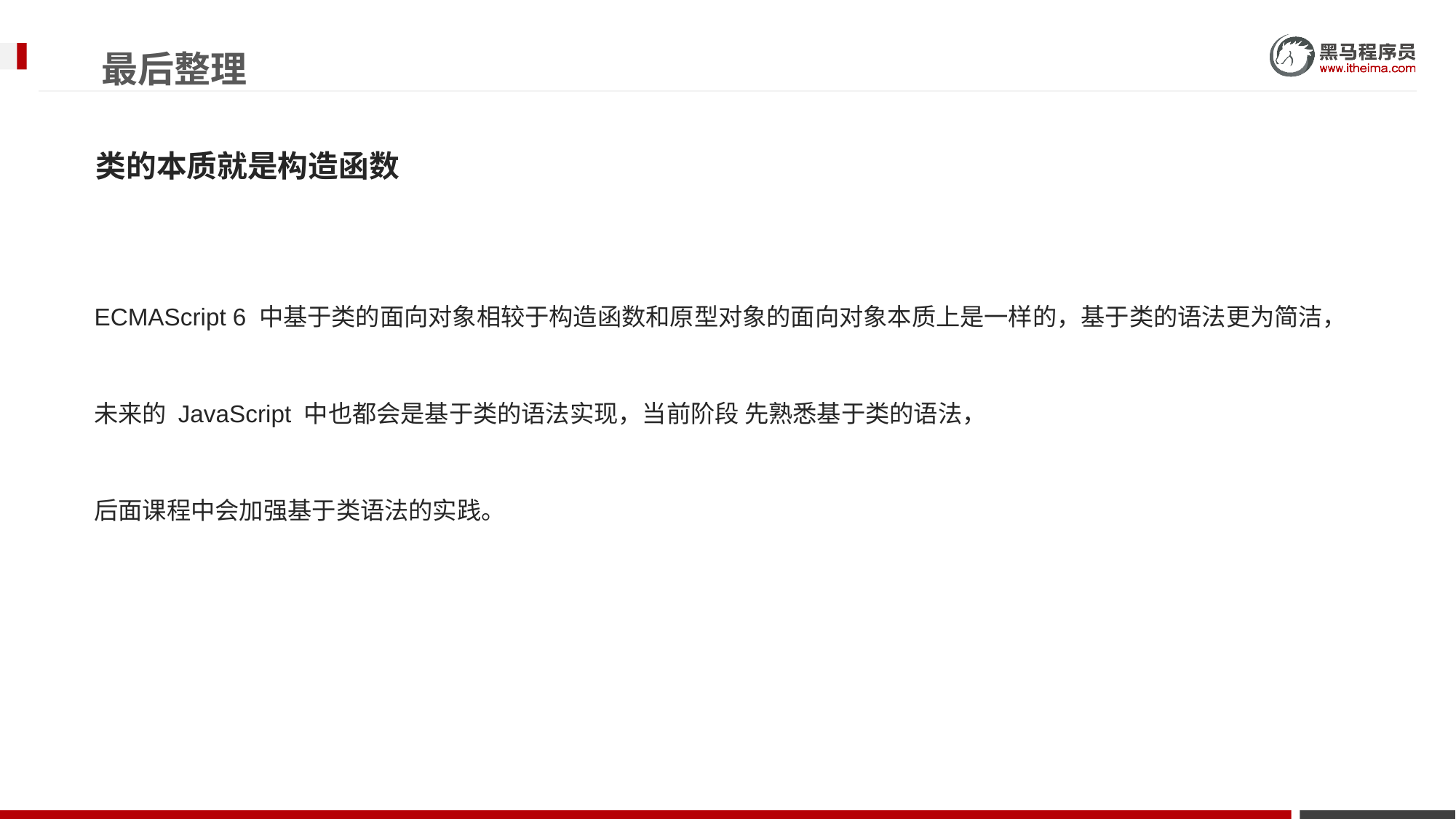

# 最后整理
类的本质就是构造函数

ECMAScript 6 中基于类的面向对象相较于构造函数和原型对象的面向对象本质上是一样的，基于类的语法更为简洁，

未来的 JavaScript 中也都会是基于类的语法实现，当前阶段 先熟悉基于类的语法，

后面课程中会加强基于类语法的实践。